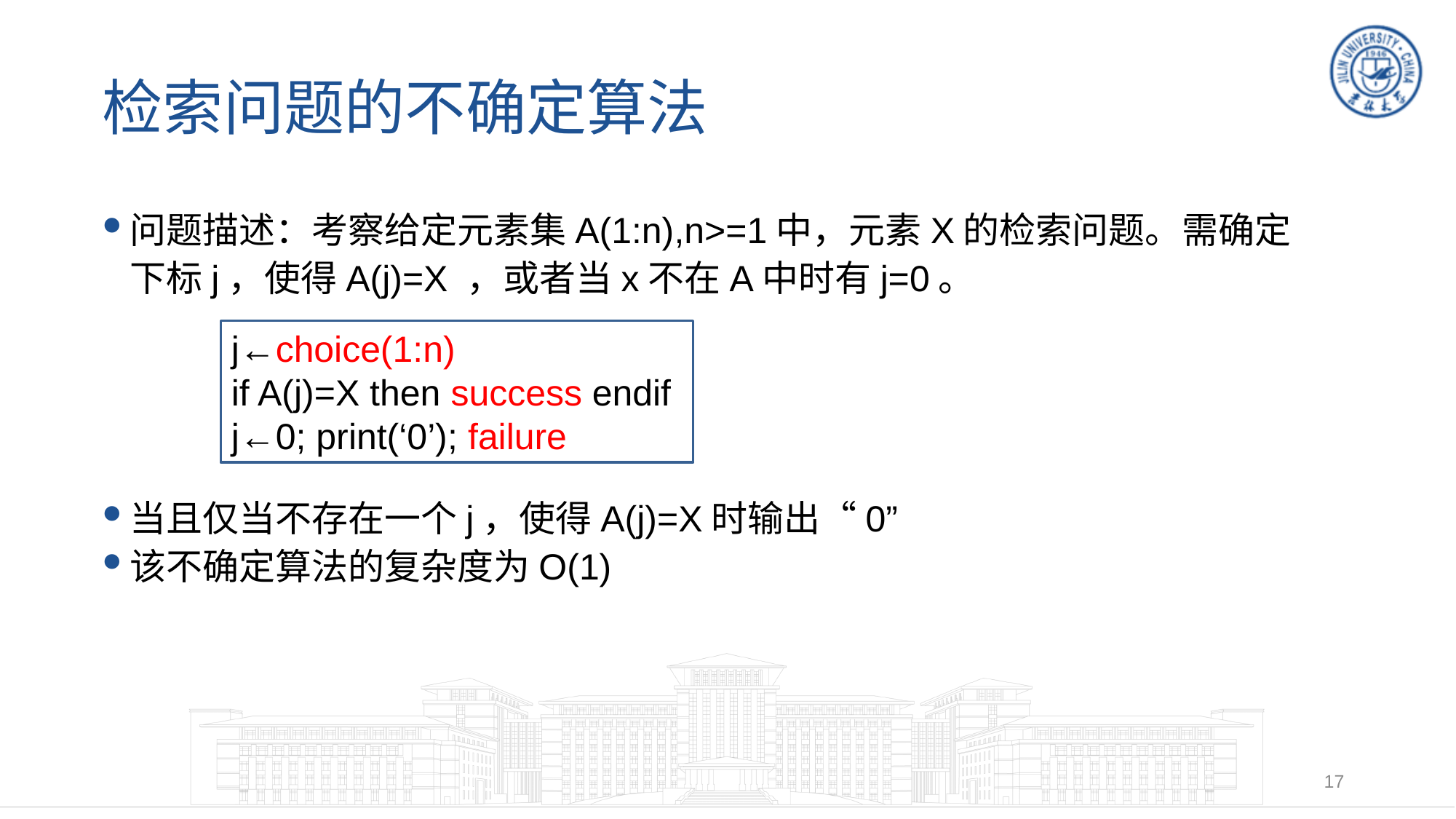

# 检索问题的不确定算法
问题描述：考察给定元素集A(1:n),n>=1中，元素X的检索问题。需确定下标j，使得A(j)=X ，或者当x不在A中时有j=0。

当且仅当不存在一个j，使得A(j)=X时输出“0”
该不确定算法的复杂度为O(1)

j←choice(1:n)
if A(j)=X then success endif
j←0; print(‘0’); failure
17